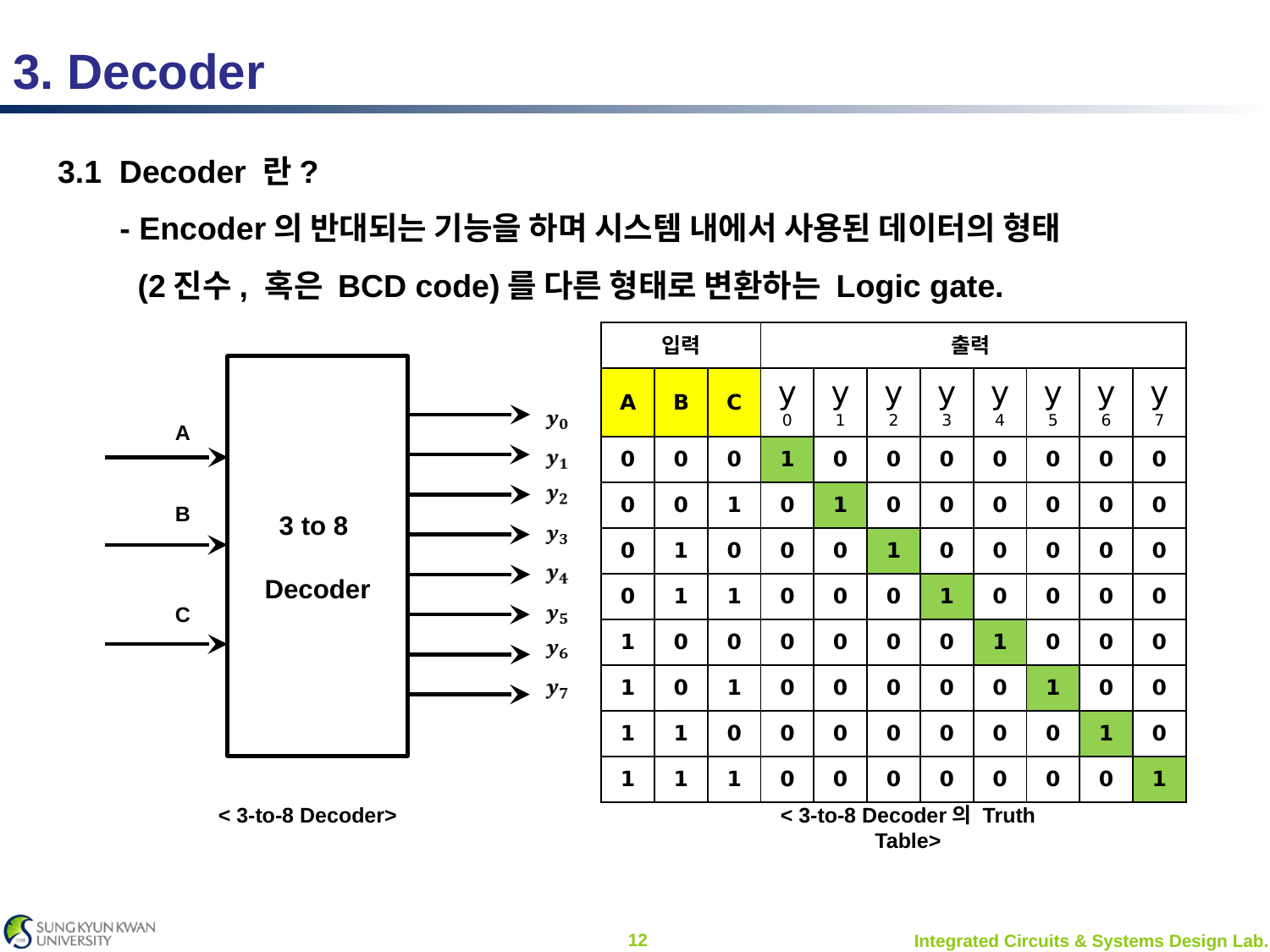

# 3. Decoder
3.1  Decoder 란?
       - Encoder의 반대되는 기능을 하며 시스템 내에서 사용된 데이터의 형태
         (2진수, 혹은 BCD code)를 다른 형태로 변환하는 Logic gate.
| 입력 |  |  | 출력 |  |  |  |  |  |  |  |
| --- | --- | --- | --- | --- | --- | --- | --- | --- | --- | --- |
| A | B | C | y0 | y1 | y2 | y3 | y4 | y5 | y6 | y7 |
| 0 | 0 | 0 | 1 | 0 | 0 | 0 | 0 | 0 | 0 | 0 |
| 0 | 0 | 1 | 0 | 1 | 0 | 0 | 0 | 0 | 0 | 0 |
| 0 | 1 | 0 | 0 | 0 | 1 | 0 | 0 | 0 | 0 | 0 |
| 0 | 1 | 1 | 0 | 0 | 0 | 1 | 0 | 0 | 0 | 0 |
| 1 | 0 | 0 | 0 | 0 | 0 | 0 | 1 | 0 | 0 | 0 |
| 1 | 0 | 1 | 0 | 0 | 0 | 0 | 0 | 1 | 0 | 0 |
| 1 | 1 | 0 | 0 | 0 | 0 | 0 | 0 | 0 | 1 | 0 |
| 1 | 1 | 1 | 0 | 0 | 0 | 0 | 0 | 0 | 0 | 1 |
3 to 8

Decoder

A

B

C

< 3-to-8 Decoder>
< 3-to-8 Decoder의 Truth Table>